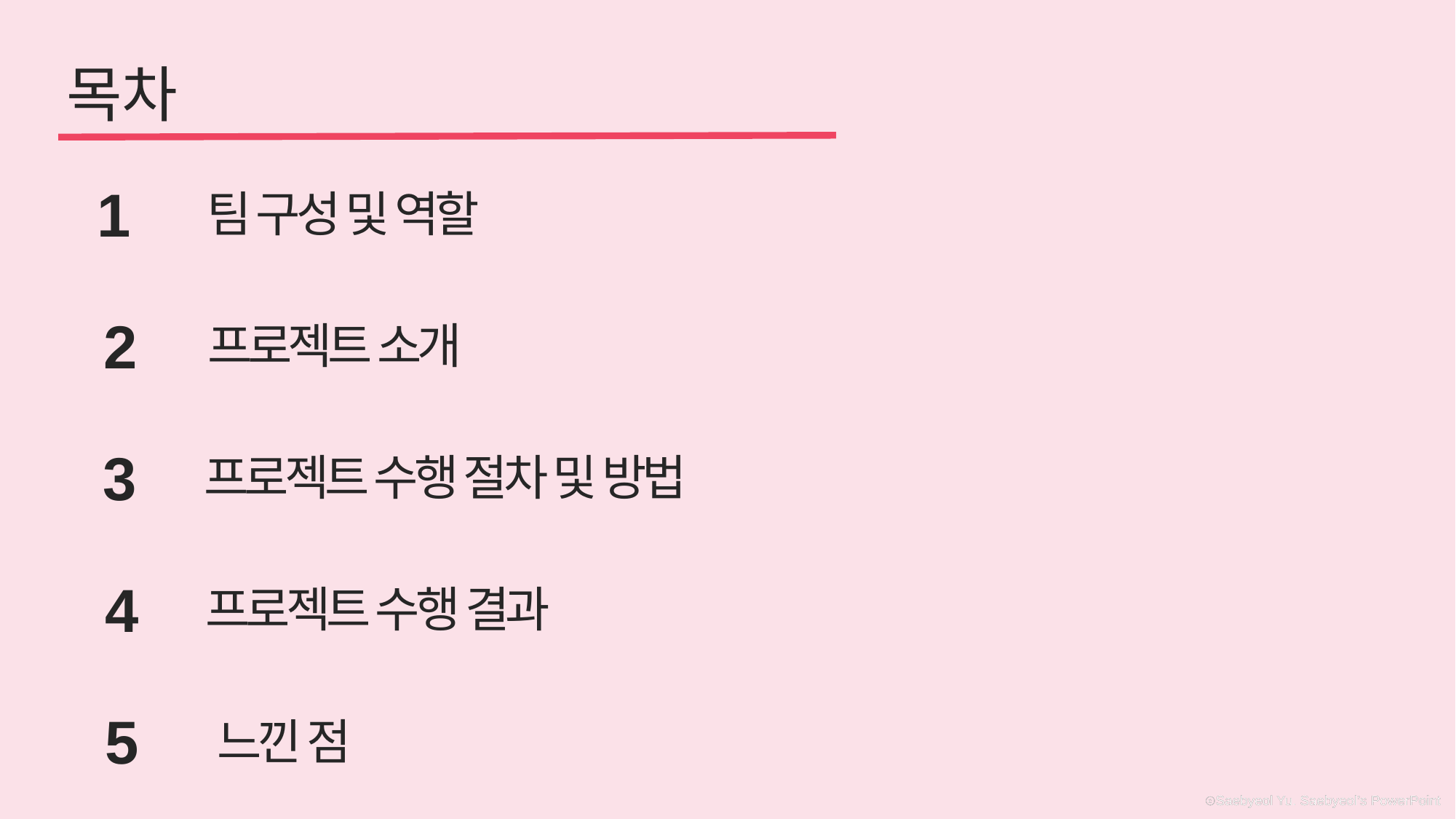

목차
1
팀 구성 및 역할
2
프로젝트 소개
3
프로젝트 수행 절차 및 방법
4
프로젝트 수행 결과
5
느낀 점
ⓒSaebyeol Yu. Saebyeol’s PowerPoint